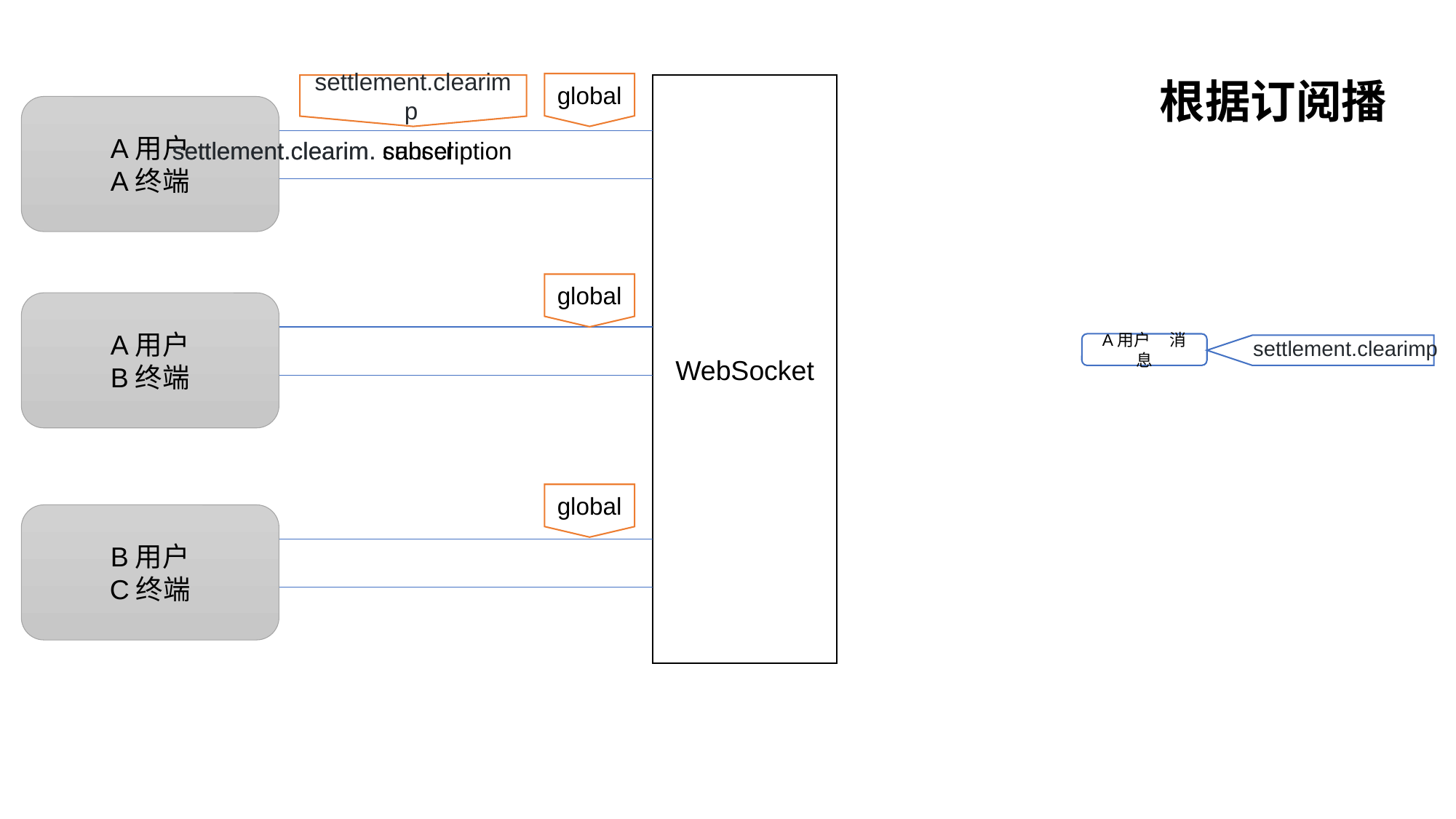

根据订阅播
global
settlement.clearimp
WebSocket
A用户
A终端
settlement.clearim. subscription
settlement.clearim. cancel
global
A用户
B终端

settlement.clearimp
A用户     消息
global
B用户
C终端